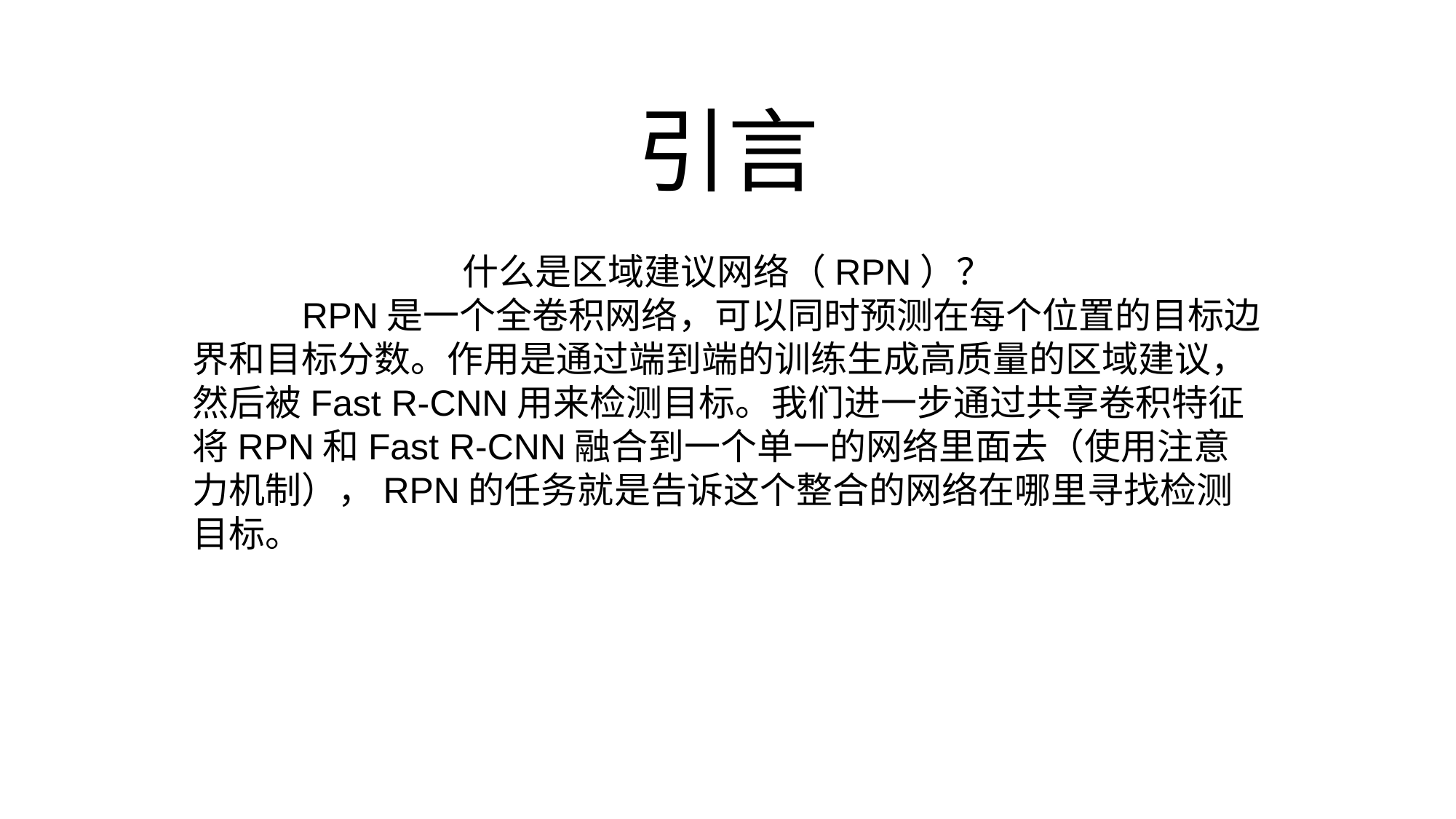

# 引言
什么是区域建议网络（RPN）？
	RPN是一个全卷积网络，可以同时预测在每个位置的目标边界和目标分数。作用是通过端到端的训练生成高质量的区域建议，然后被Fast R-CNN用来检测目标。我们进一步通过共享卷积特征将RPN和Fast R-CNN融合到一个单一的网络里面去（使用注意力机制），RPN的任务就是告诉这个整合的网络在哪里寻找检测目标。